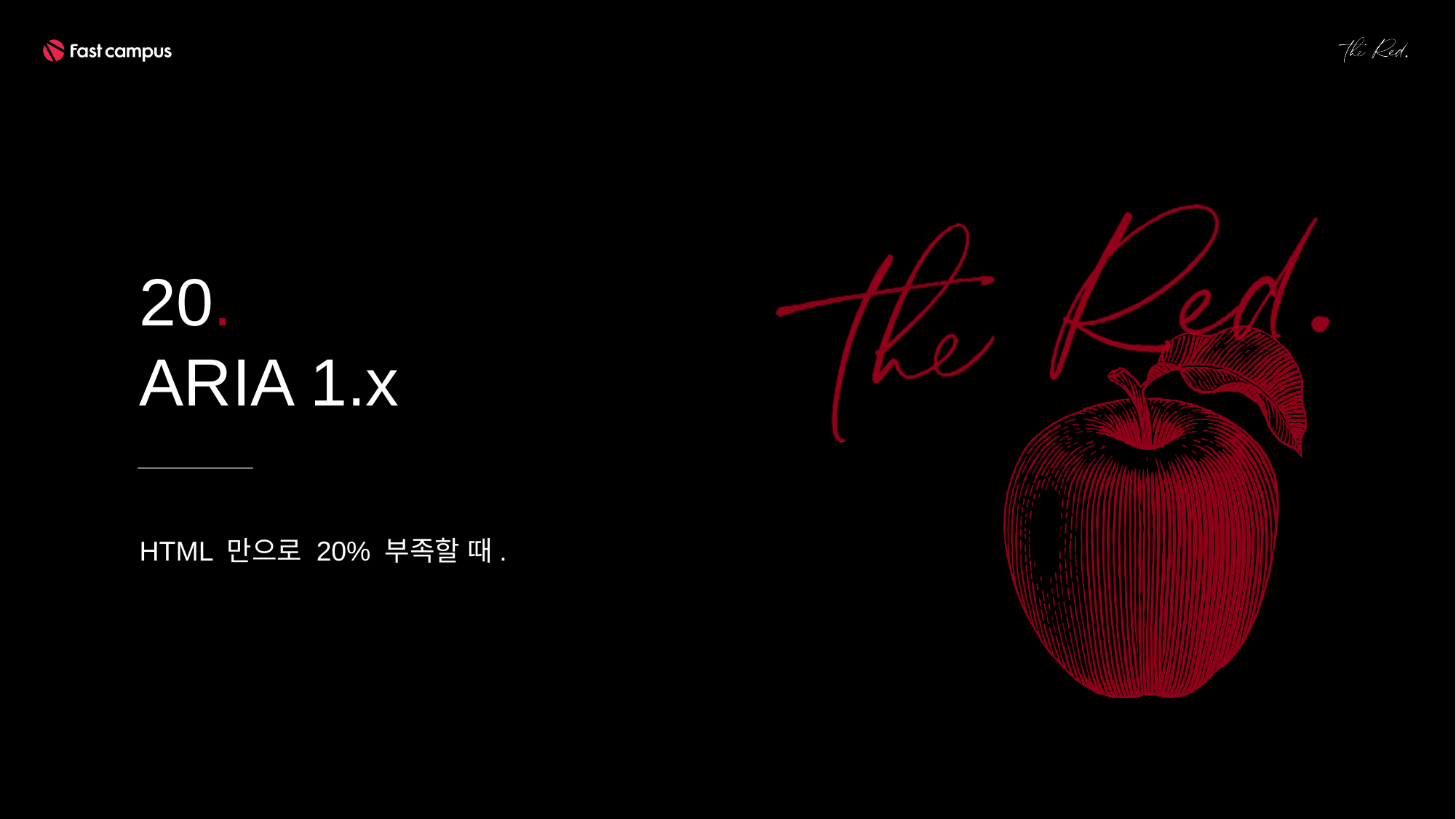

20.
ARIA 1.x
HTML 만으로 20% 부족할 때.